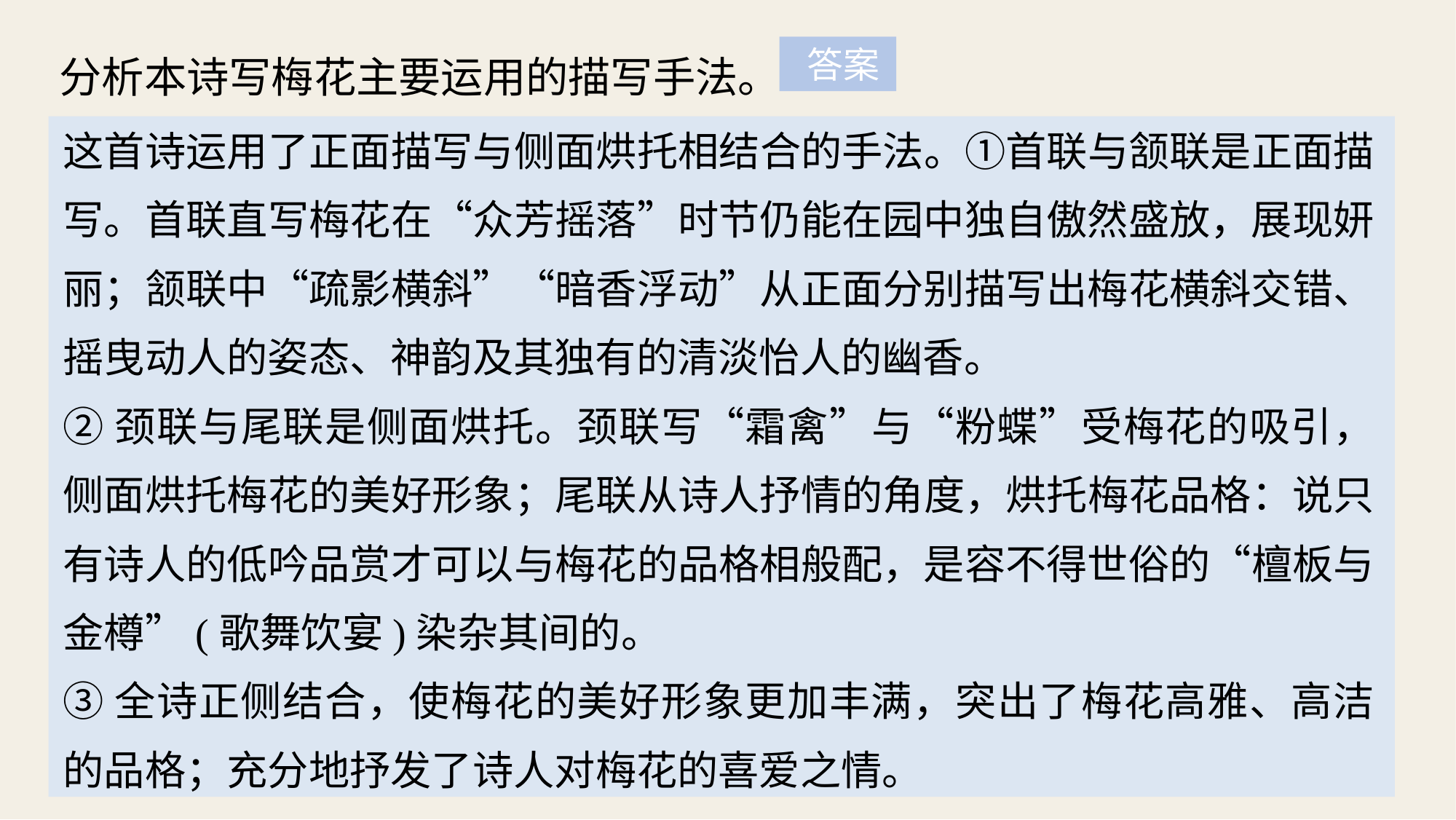

分析本诗写梅花主要运用的描写手法。
 答案
这首诗运用了正面描写与侧面烘托相结合的手法。①首联与颔联是正面描写。首联直写梅花在“众芳摇落”时节仍能在园中独自傲然盛放，展现妍丽；颔联中“疏影横斜”“暗香浮动”从正面分别描写出梅花横斜交错、摇曳动人的姿态、神韵及其独有的清淡怡人的幽香。
②颈联与尾联是侧面烘托。颈联写“霜禽”与“粉蝶”受梅花的吸引，侧面烘托梅花的美好形象；尾联从诗人抒情的角度，烘托梅花品格：说只有诗人的低吟品赏才可以与梅花的品格相般配，是容不得世俗的“檀板与金樽”(歌舞饮宴)染杂其间的。
③全诗正侧结合，使梅花的美好形象更加丰满，突出了梅花高雅、高洁的品格；充分地抒发了诗人对梅花的喜爱之情。